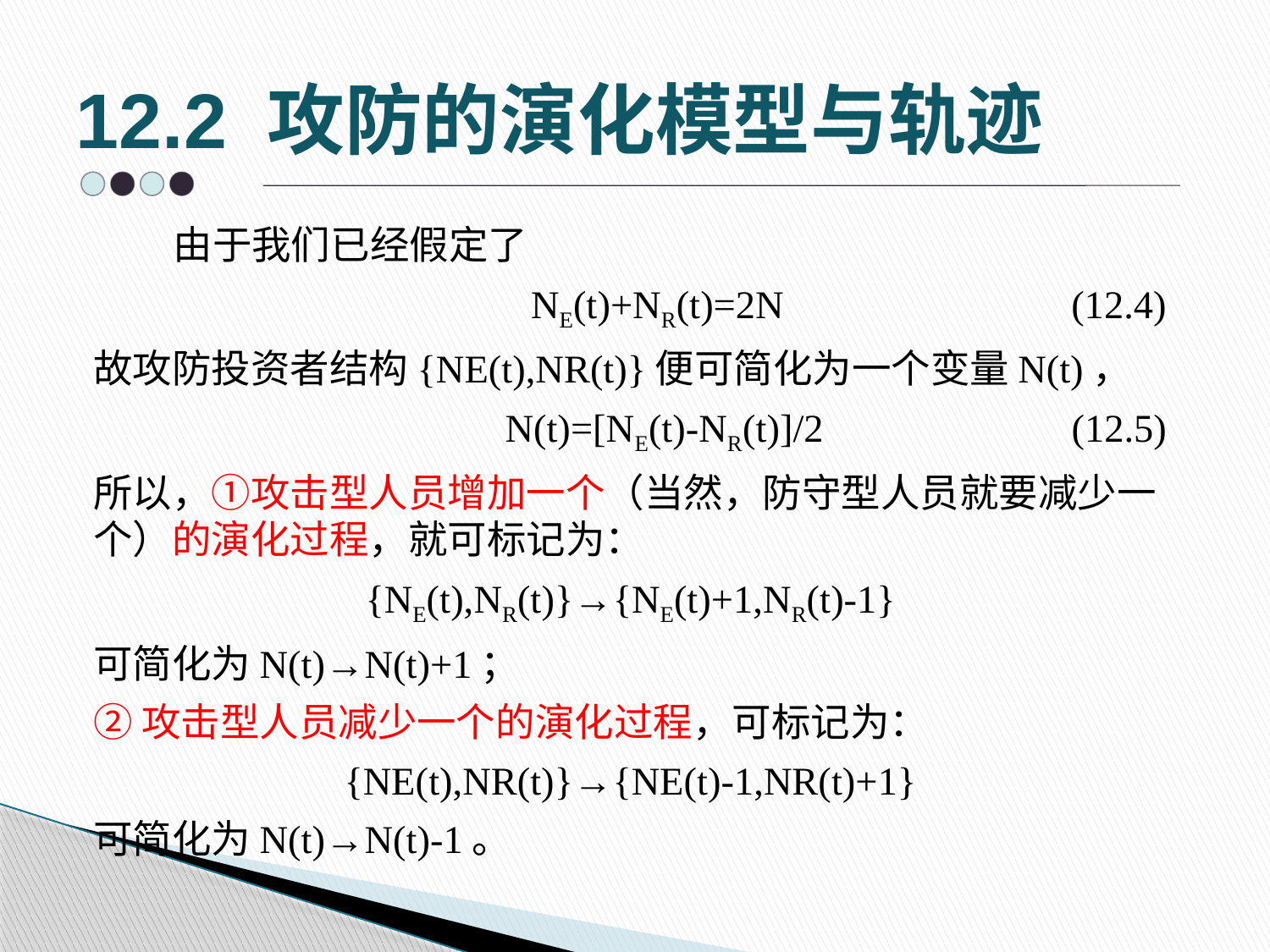

# 12.2 攻防的演化模型与轨迹

        由于我们已经假定了
NE(t)+NR(t)=2N                             (12.4)
故攻防投资者结构{NE(t),NR(t)}便可简化为一个变量N(t)，
N(t)=[NE(t)-NR(t)]/2                         (12.5)
所以，①攻击型人员增加一个（当然，防守型人员就要减少一个）的演化过程，就可标记为：
{NE(t),NR(t)}→{NE(t)+1,NR(t)-1}
可简化为N(t)→N(t)+1；
②攻击型人员减少一个的演化过程，可标记为：
{NE(t),NR(t)}→{NE(t)-1,NR(t)+1}
可简化为N(t)→N(t)-1。